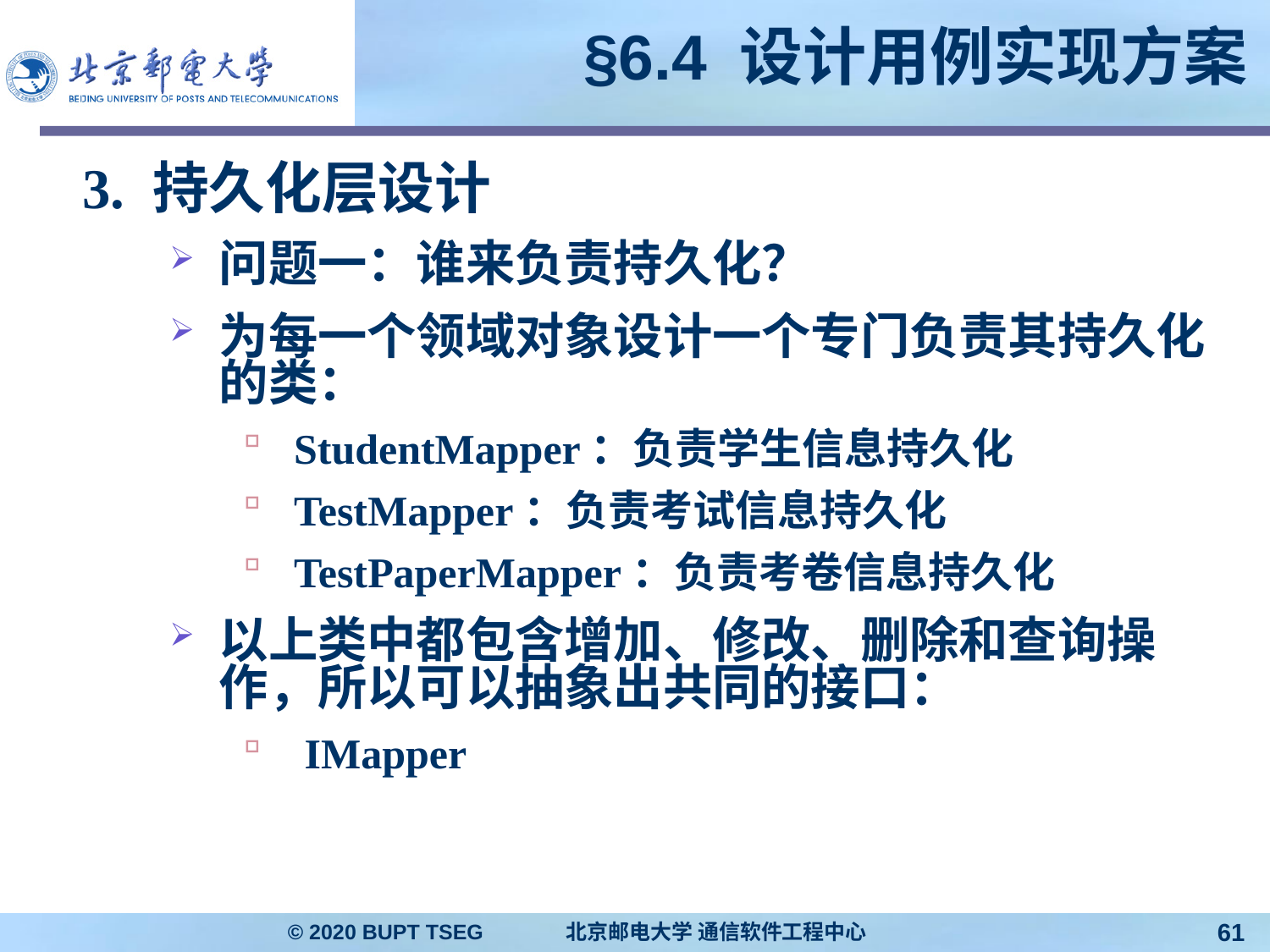

# §6.4 设计用例实现方案
3. 持久化层设计
问题一：谁来负责持久化？
为每一个领域对象设计一个专门负责其持久化的类：
StudentMapper：负责学生信息持久化
TestMapper：负责考试信息持久化
TestPaperMapper：负责考卷信息持久化
以上类中都包含增加、修改、删除和查询操作，所以可以抽象出共同的接口：
 IMapper
© 2020 BUPT TSEG             北京邮电大学 通信软件工程中心